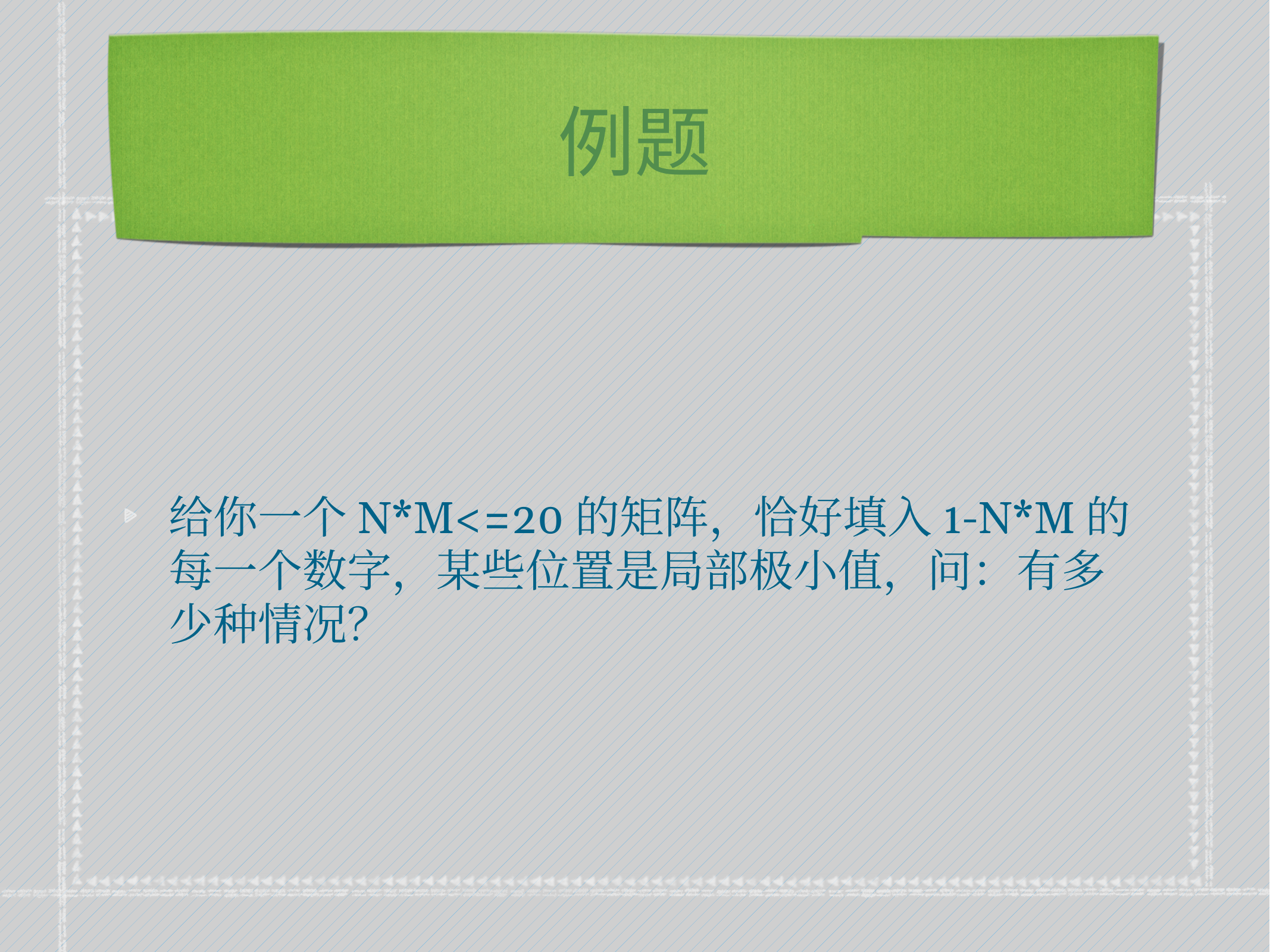

# 例题
给你一个N*M<=20的矩阵，恰好填入1-N*M的每一个数字，某些位置是局部极小值，问：有多少种情况？